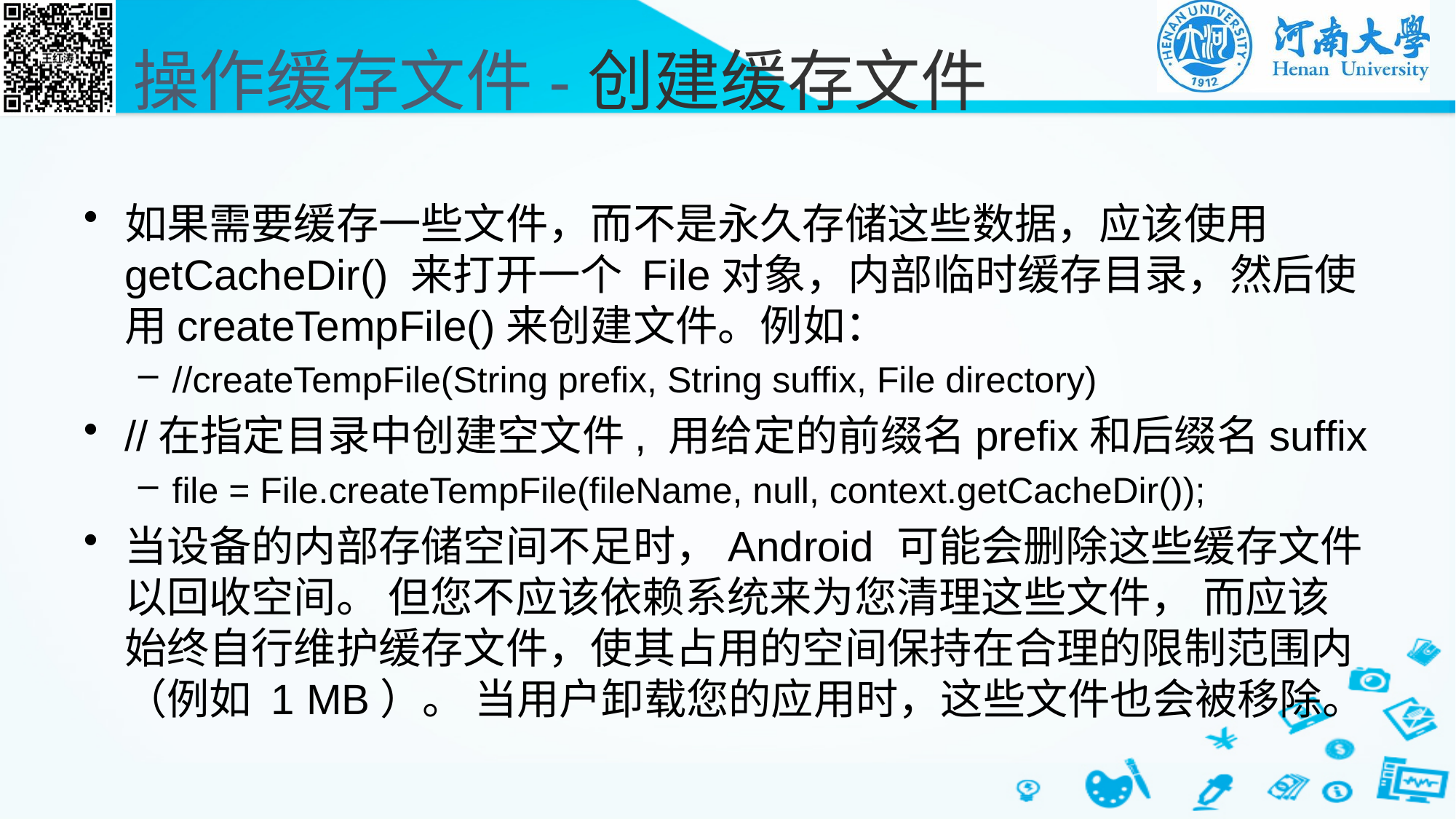

# 操作缓存文件-创建缓存文件
如果需要缓存一些文件，而不是永久存储这些数据，应该使用 getCacheDir() 来打开一个 File对象，内部临时缓存目录，然后使用createTempFile()来创建文件。例如：
//createTempFile(String prefix, String suffix, File directory)
//在指定目录中创建空文件, 用给定的前缀名prefix和后缀名suffix
file = File.createTempFile(fileName, null, context.getCacheDir());
当设备的内部存储空间不足时，Android 可能会删除这些缓存文件以回收空间。 但您不应该依赖系统来为您清理这些文件， 而应该始终自行维护缓存文件，使其占用的空间保持在合理的限制范围内（例如 1 MB）。 当用户卸载您的应用时，这些文件也会被移除。